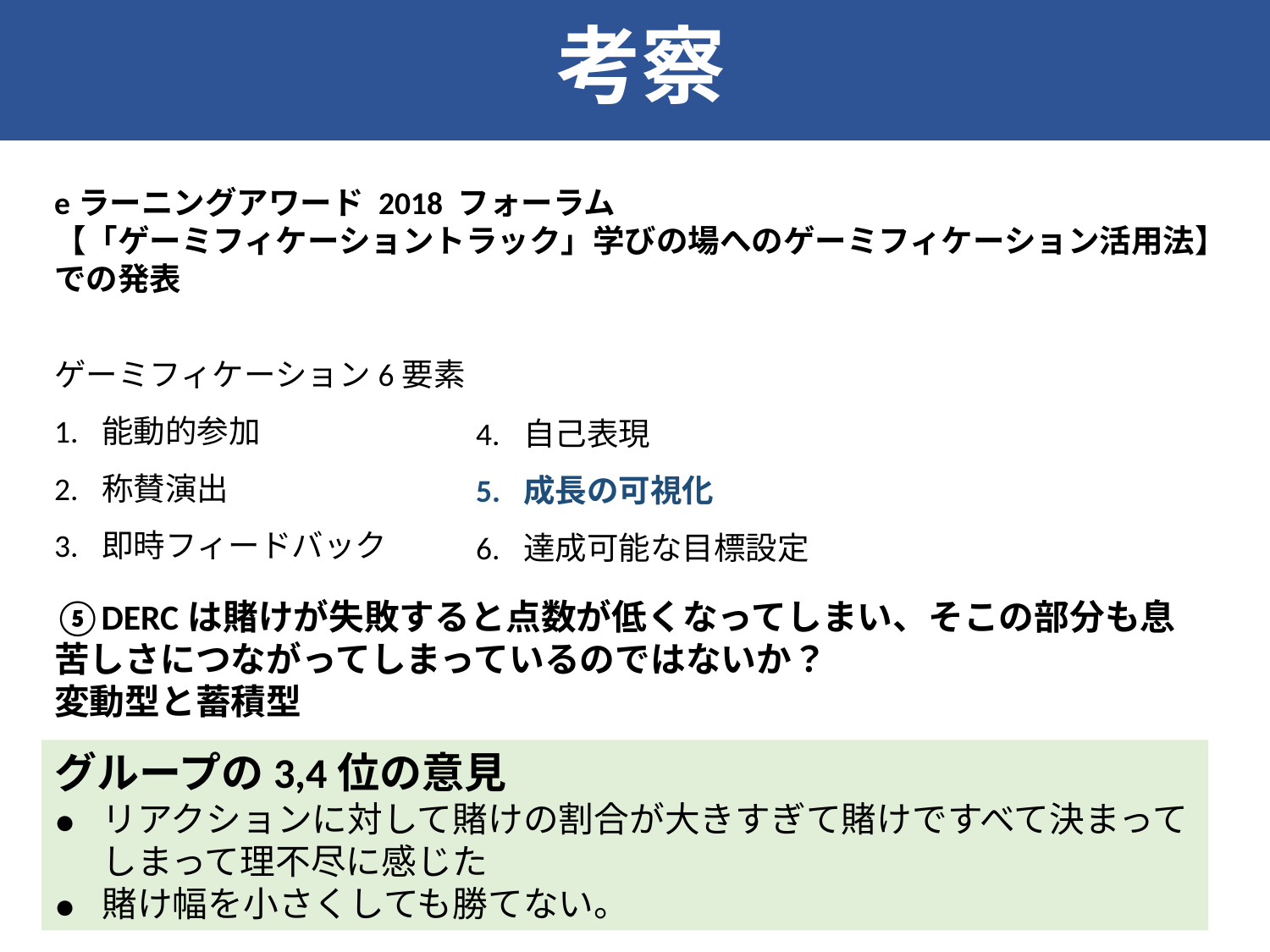

考察
eラーニングアワード 2018 フォーラム
【「ゲーミフィケーショントラック」学びの場へのゲーミフィケーション活用法】
での発表

ゲーミフィケーション6要素
能動的参加
称賛演出
即時フィードバック
自己表現
成長の可視化
達成可能な目標設定
⑤DERCは賭けが失敗すると点数が低くなってしまい、そこの部分も息苦しさにつながってしまっているのではないか？
変動型と蓄積型
グループの3,4位の意見
リアクションに対して賭けの割合が大きすぎて賭けですべて決まってしまって理不尽に感じた
賭け幅を小さくしても勝てない。